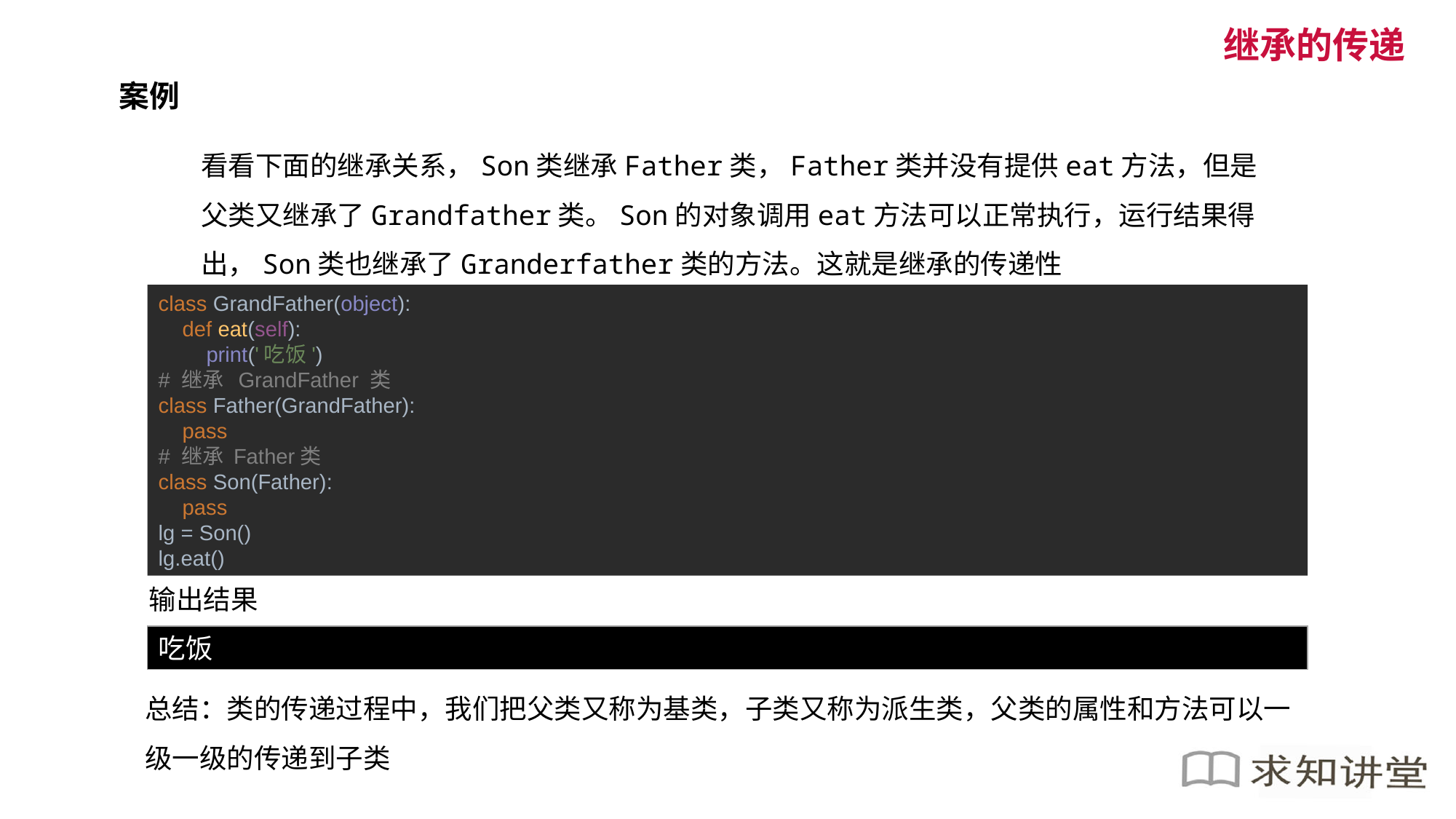

继承的传递
案例
看看下面的继承关系，Son类继承Father类，Father类并没有提供eat方法，但是父类又继承了Grandfather类。Son的对象调用eat方法可以正常执行，运行结果得出，Son类也继承了Granderfather类的方法。这就是继承的传递性
class GrandFather(object):
    def eat(self):
        print('吃饭')
# 继承  GrandFather 类
class Father(GrandFather):
    pass
# 继承 Father类
class Son(Father):
    pass
lg = Son()
lg.eat()
输出结果
吃饭
总结：类的传递过程中，我们把父类又称为基类，子类又称为派生类，父类的属性和方法可以一级一级的传递到子类